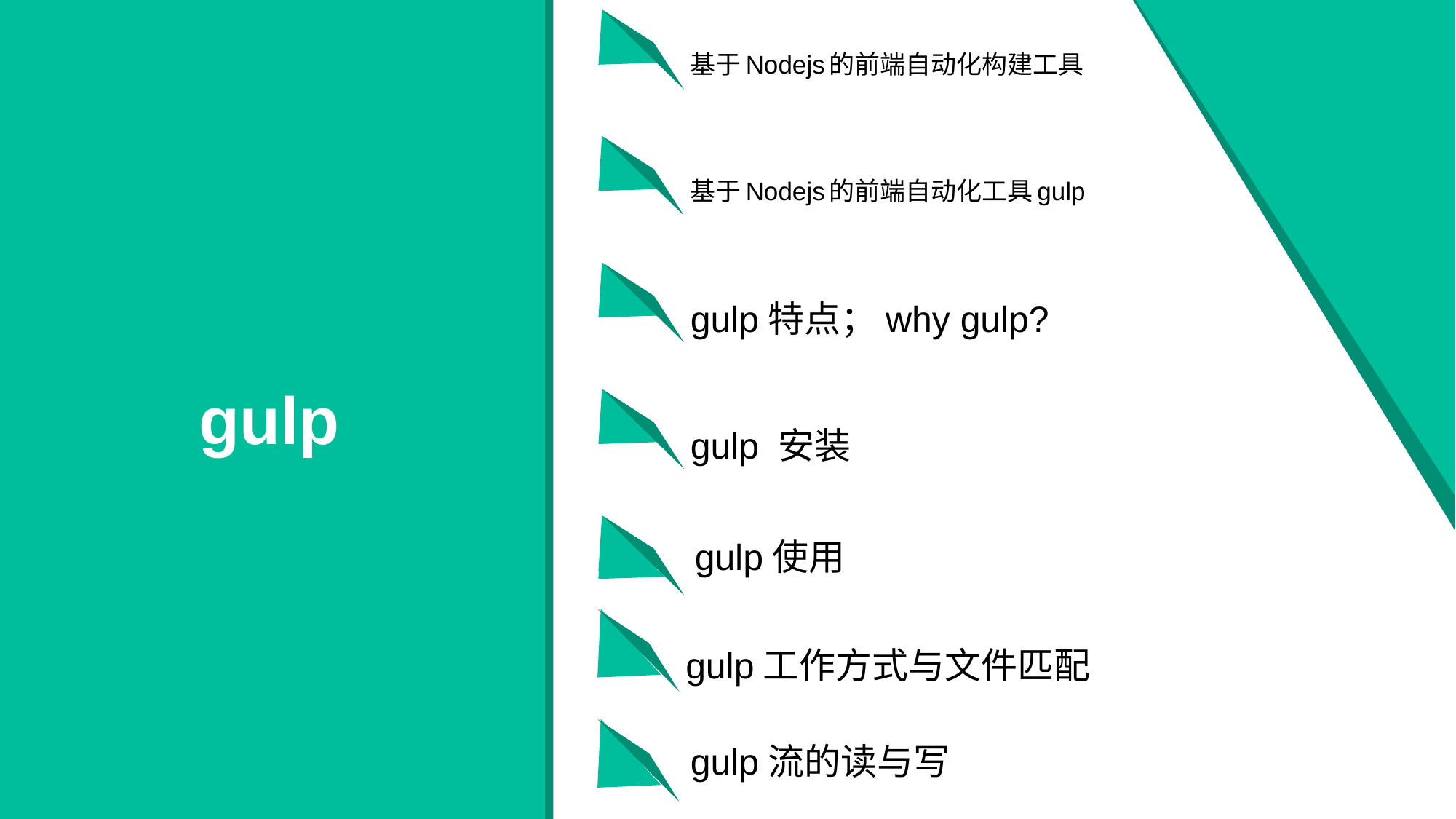

基于Nodejs的前端自动化构建工具

基于Nodejs的前端自动化工具gulp

gulp特点；why gulp?
gulp

gulp 安装

gulp使用

gulp工作方式与文件匹配

gulp流的读与写